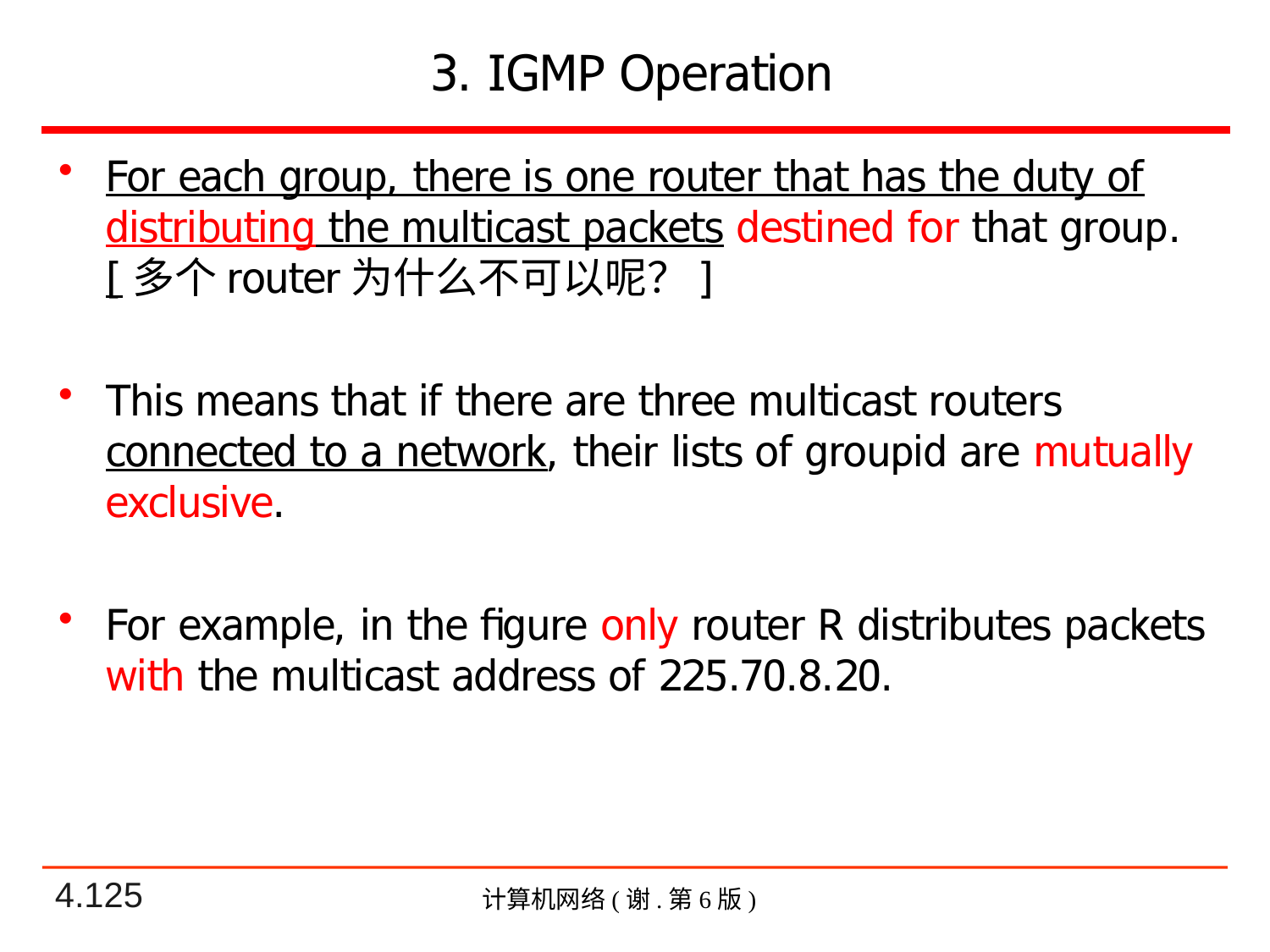

# 3. IGMP Operation
For each group, there is one router that has the duty of distributing the multicast packets destined for that group. [多个router为什么不可以呢？]

This means that if there are three multicast routers connected to a network, their lists of groupid are mutually exclusive.

For example, in the figure only router R distributes packets with the multicast address of 225.70.8.20.